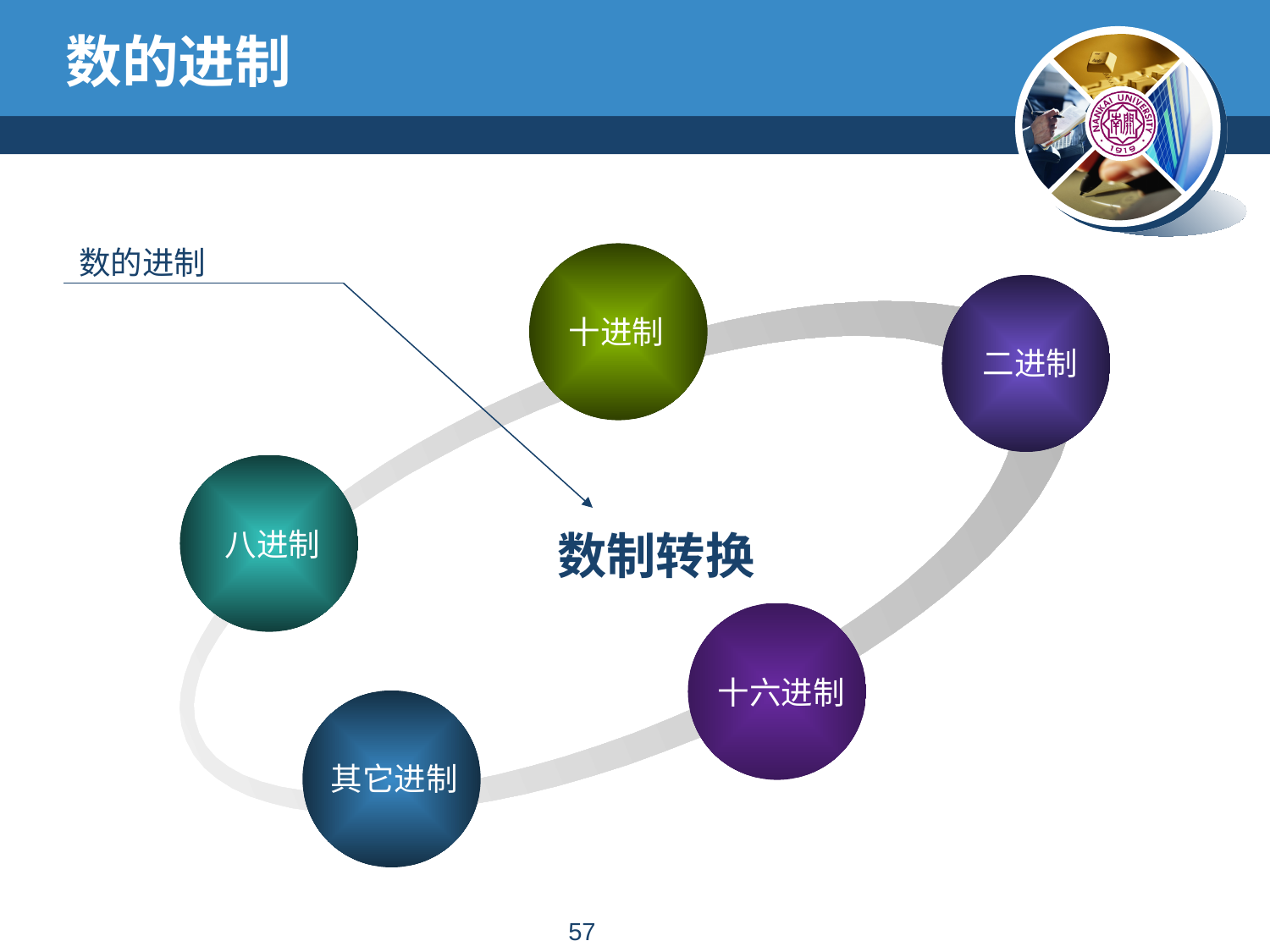

# 数的进制
数的进制

十进制
二进制

八进制
数制转换

十六进制

其它进制
57